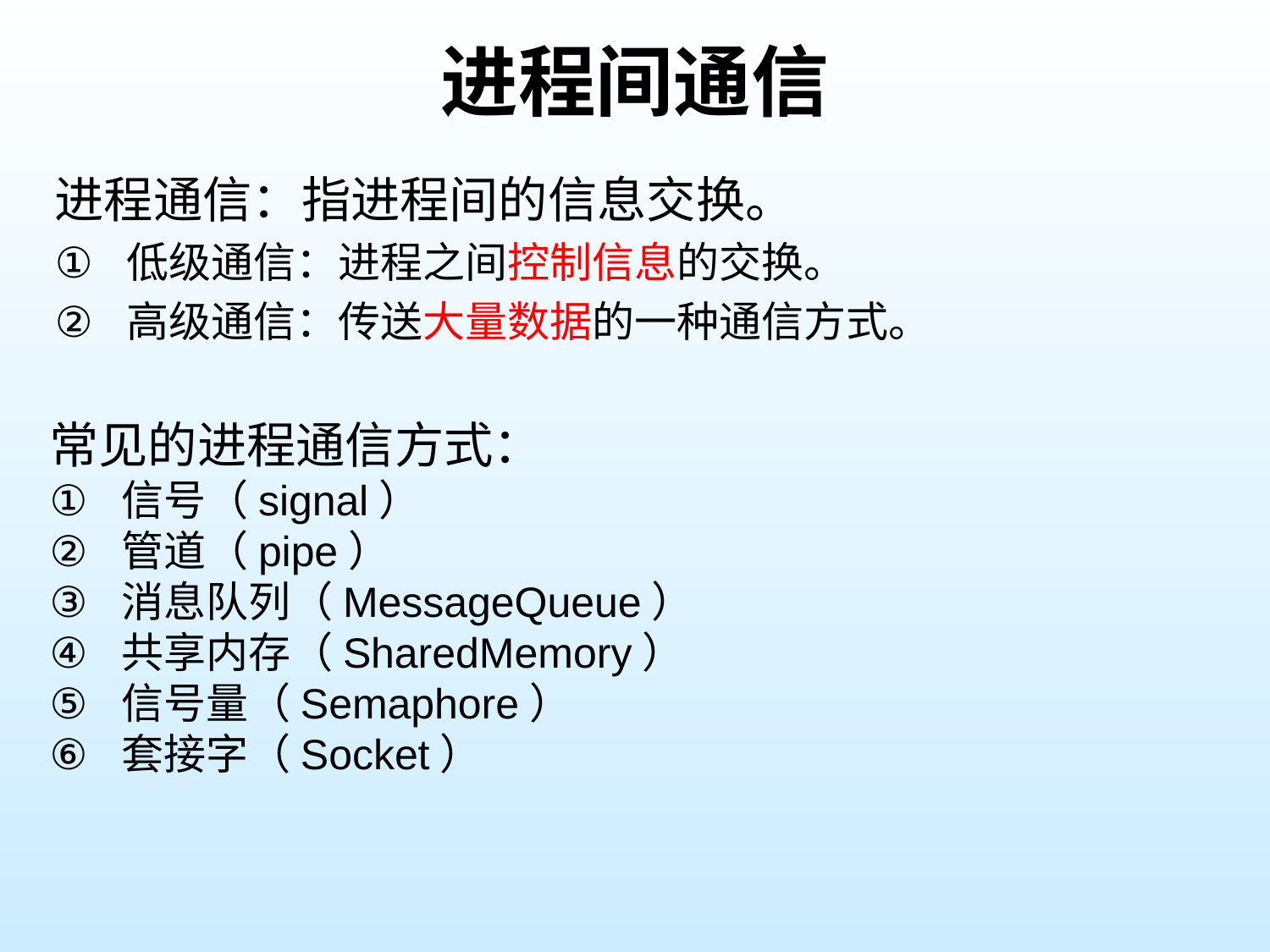

# 进程间通信
进程通信：指进程间的信息交换。
低级通信：进程之间控制信息的交换。
高级通信：传送大量数据的一种通信方式。
常见的进程通信方式：
信号（signal）
管道（pipe）
消息队列（MessageQueue）
共享内存（SharedMemory）
信号量（Semaphore）
套接字（Socket）